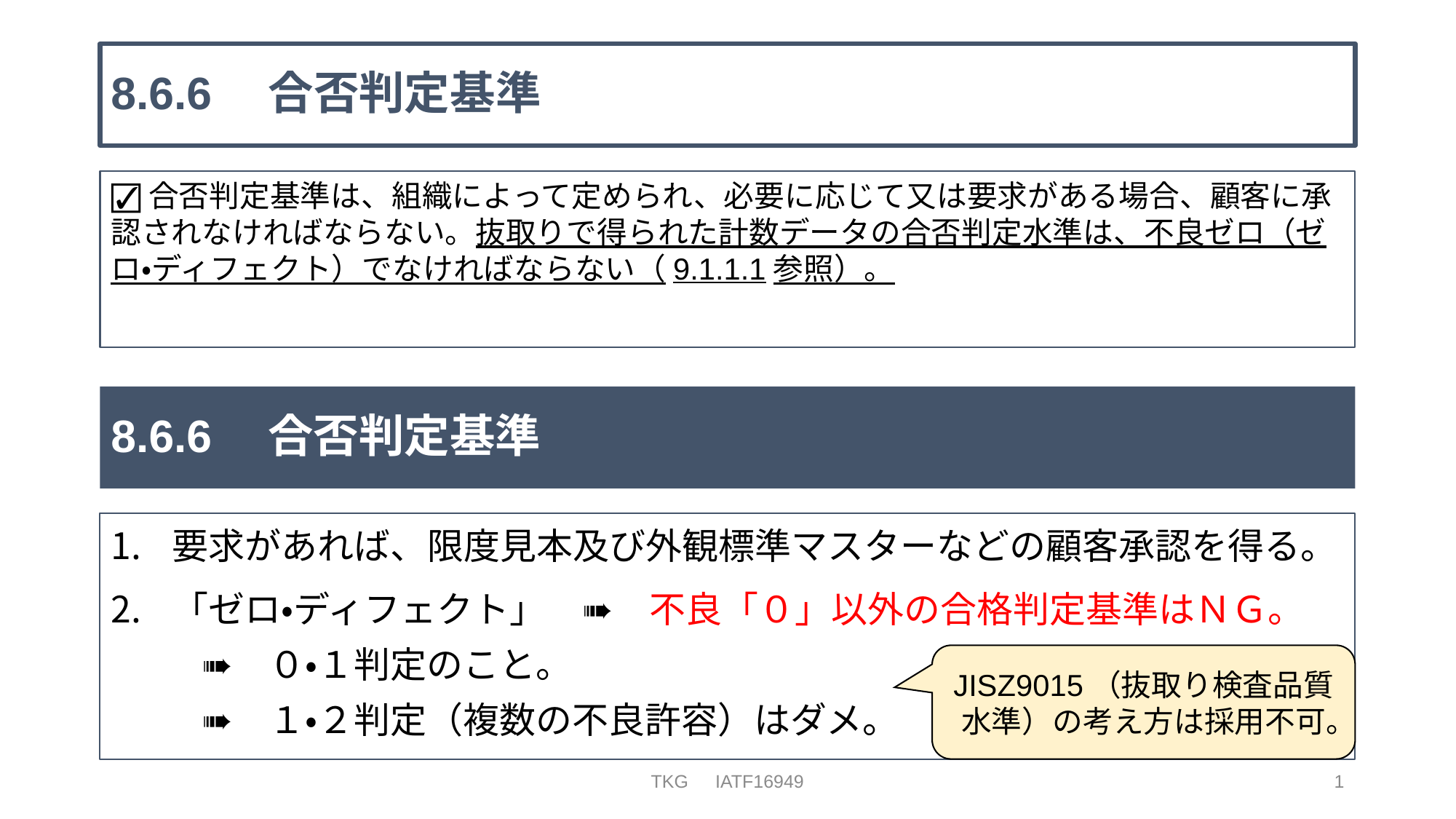

# 8.6.6　合否判定基準
☑合否判定基準は、組織によって定められ、必要に応じて又は要求がある場合、顧客に承認されなければならない。抜取りで得られた計数データの合否判定水準は、不良ゼロ（ゼロ・ディフェクト）でなければならない（9.1.1.1参照）。
8.6.6　合否判定基準
要求があれば、限度見本及び外観標準マスターなどの顧客承認を得る。
「ゼロ・ディフェクト」　➠　不良「０」以外の合格判定基準はＮＧ。
　➠　０・１判定のこと。
　➠　１・２判定（複数の不良許容）はダメ。
JISZ9015（抜取り検査品質水準）の考え方は採用不可。
TKG　IATF16949
1